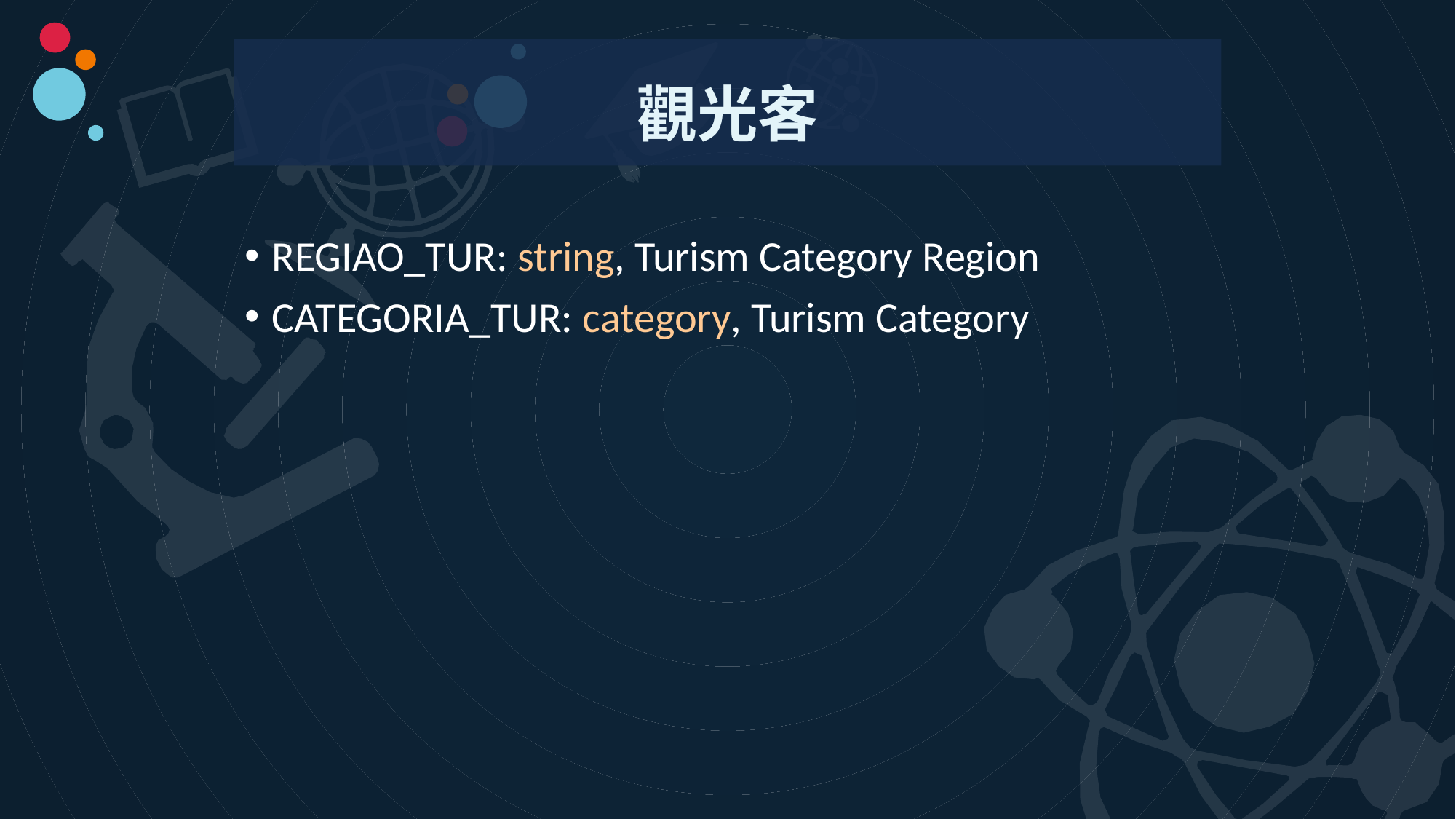

觀光客
REGIAO_TUR: string, Turism Category Region
CATEGORIA_TUR: category, Turism Category